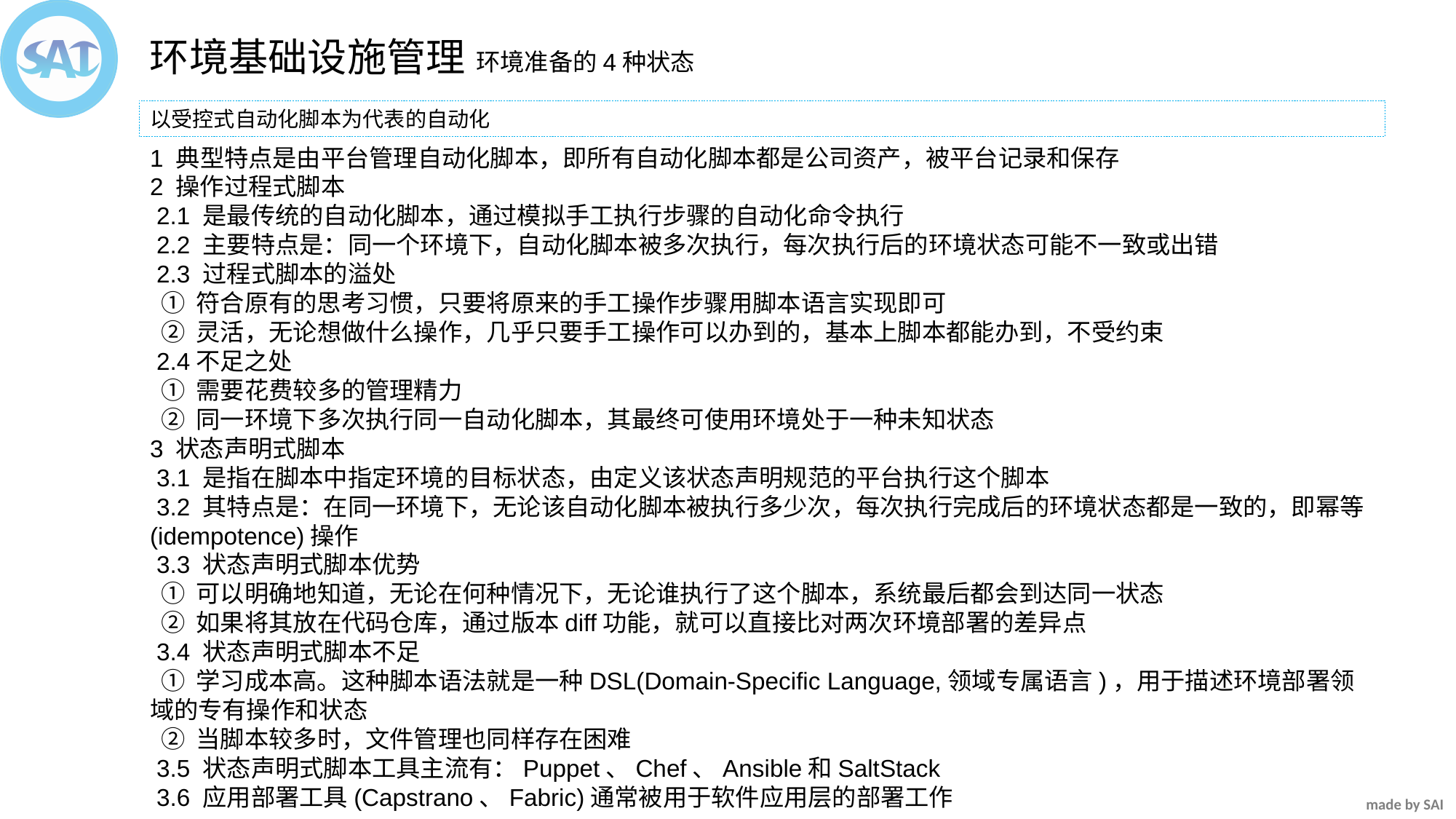

环境基础设施管理
环境准备的4种状态
以受控式自动化脚本为代表的自动化
1 典型特点是由平台管理自动化脚本，即所有自动化脚本都是公司资产，被平台记录和保存
2 操作过程式脚本
 2.1 是最传统的自动化脚本，通过模拟手工执行步骤的自动化命令执行
 2.2 主要特点是：同一个环境下，自动化脚本被多次执行，每次执行后的环境状态可能不一致或出错
 2.3 过程式脚本的溢处
  ① 符合原有的思考习惯，只要将原来的手工操作步骤用脚本语言实现即可
  ② 灵活，无论想做什么操作，几乎只要手工操作可以办到的，基本上脚本都能办到，不受约束
 2.4不足之处
  ① 需要花费较多的管理精力
  ② 同一环境下多次执行同一自动化脚本，其最终可使用环境处于一种未知状态
3 状态声明式脚本
 3.1 是指在脚本中指定环境的目标状态，由定义该状态声明规范的平台执行这个脚本
 3.2 其特点是：在同一环境下，无论该自动化脚本被执行多少次，每次执行完成后的环境状态都是一致的，即幂等(idempotence)操作
 3.3 状态声明式脚本优势
  ① 可以明确地知道，无论在何种情况下，无论谁执行了这个脚本，系统最后都会到达同一状态
  ② 如果将其放在代码仓库，通过版本diff功能，就可以直接比对两次环境部署的差异点
 3.4 状态声明式脚本不足
  ① 学习成本高。这种脚本语法就是一种DSL(Domain-Specific Language,领域专属语言)，用于描述环境部署领域的专有操作和状态
  ② 当脚本较多时，文件管理也同样存在困难
 3.5 状态声明式脚本工具主流有：Puppet、Chef、Ansible和SaltStack
 3.6 应用部署工具(Capstrano、Fabric)通常被用于软件应用层的部署工作